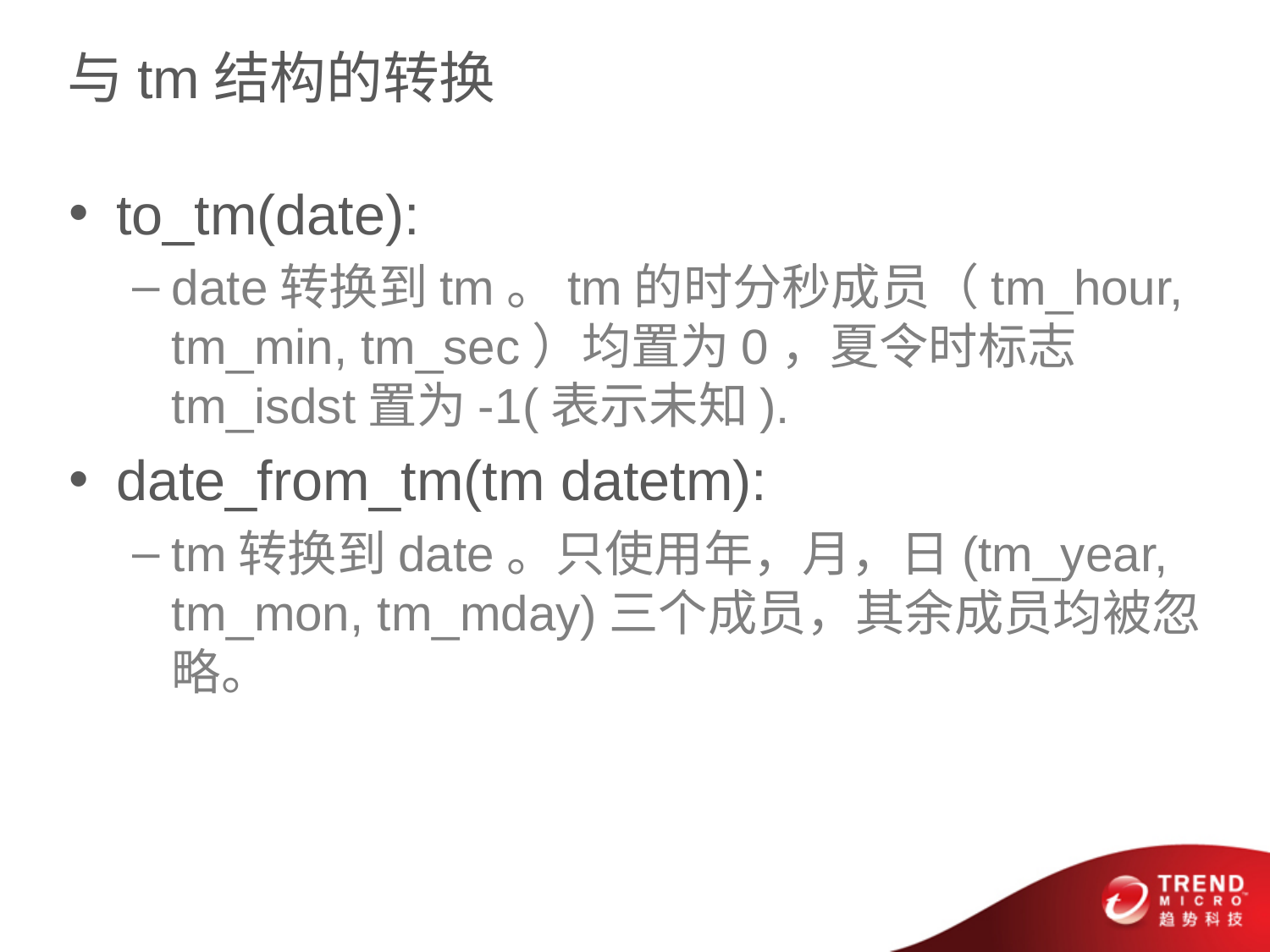

# 与tm结构的转换
to_tm(date):
date转换到tm。tm的时分秒成员（tm_hour, tm_min, tm_sec）均置为0，夏令时标志tm_isdst置为-1(表示未知).
date_from_tm(tm datetm):
tm转换到date。只使用年，月，日(tm_year, tm_mon, tm_mday)三个成员，其余成员均被忽略。